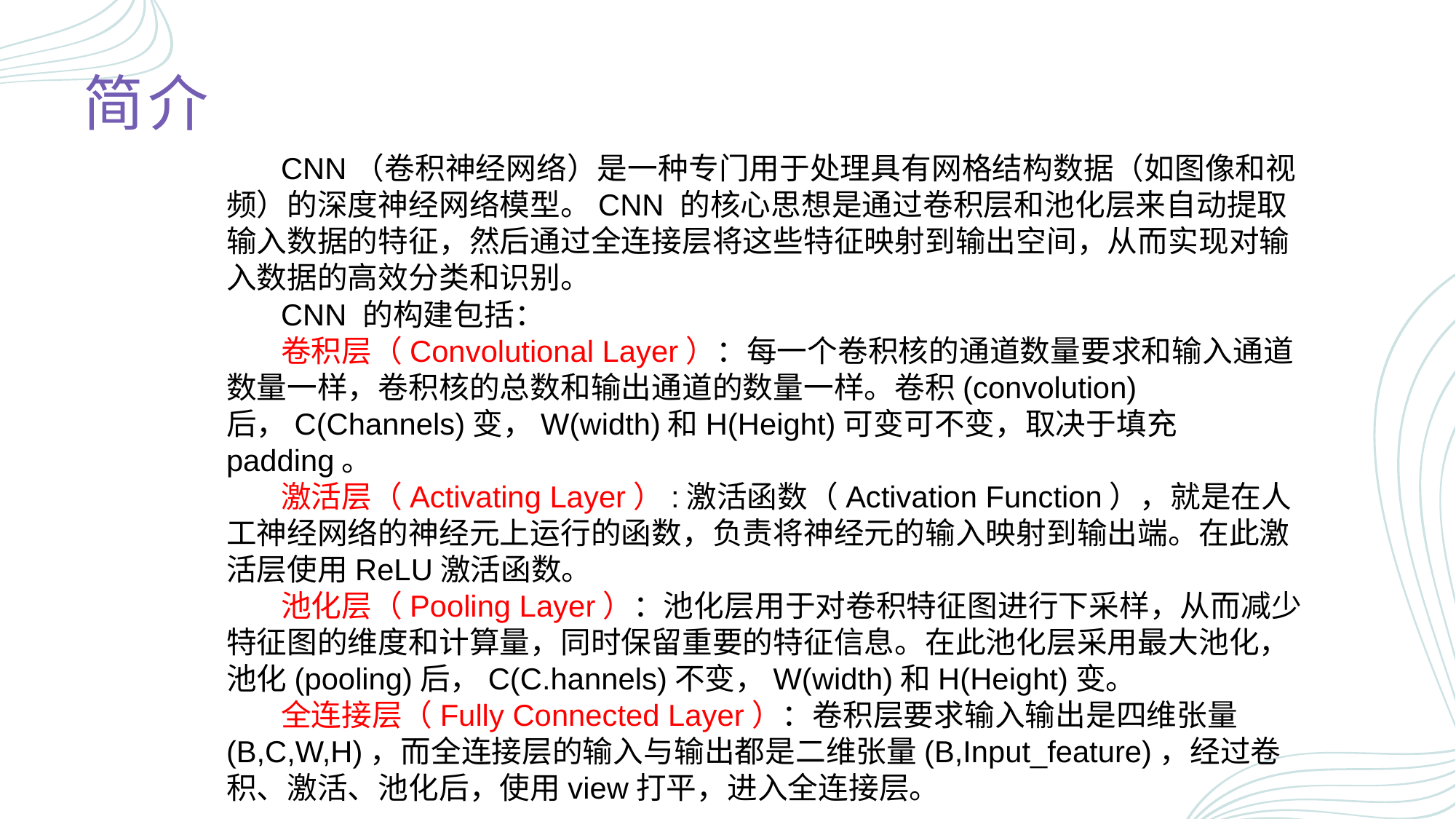

简介

CNN（卷积神经网络）是一种专门用于处理具有网格结构数据（如图像和视频）的深度神经网络模型。CNN 的核心思想是通过卷积层和池化层来自动提取输入数据的特征，然后通过全连接层将这些特征映射到输出空间，从而实现对输入数据的高效分类和识别。
CNN 的构建包括：
卷积层（Convolutional Layer）：每一个卷积核的通道数量要求和输入通道数量一样，卷积核的总数和输出通道的数量一样。卷积(convolution)后，C(Channels)变，W(width)和H(Height)可变可不变，取决于填充padding。
激活层（Activating Layer）:激活函数（Activation Function），就是在人工神经网络的神经元上运行的函数，负责将神经元的输入映射到输出端。在此激活层使用ReLU激活函数。
池化层（Pooling Layer）：池化层用于对卷积特征图进行下采样，从而减少特征图的维度和计算量，同时保留重要的特征信息。在此池化层采用最大池化，池化(pooling)后，C(C.hannels)不变，W(width)和H(Height)变。
全连接层（Fully Connected Layer）：卷积层要求输入输出是四维张量(B,C,W,H)，而全连接层的输入与输出都是二维张量(B,Input_feature)，经过卷积、激活、池化后，使用view打平，进入全连接层。